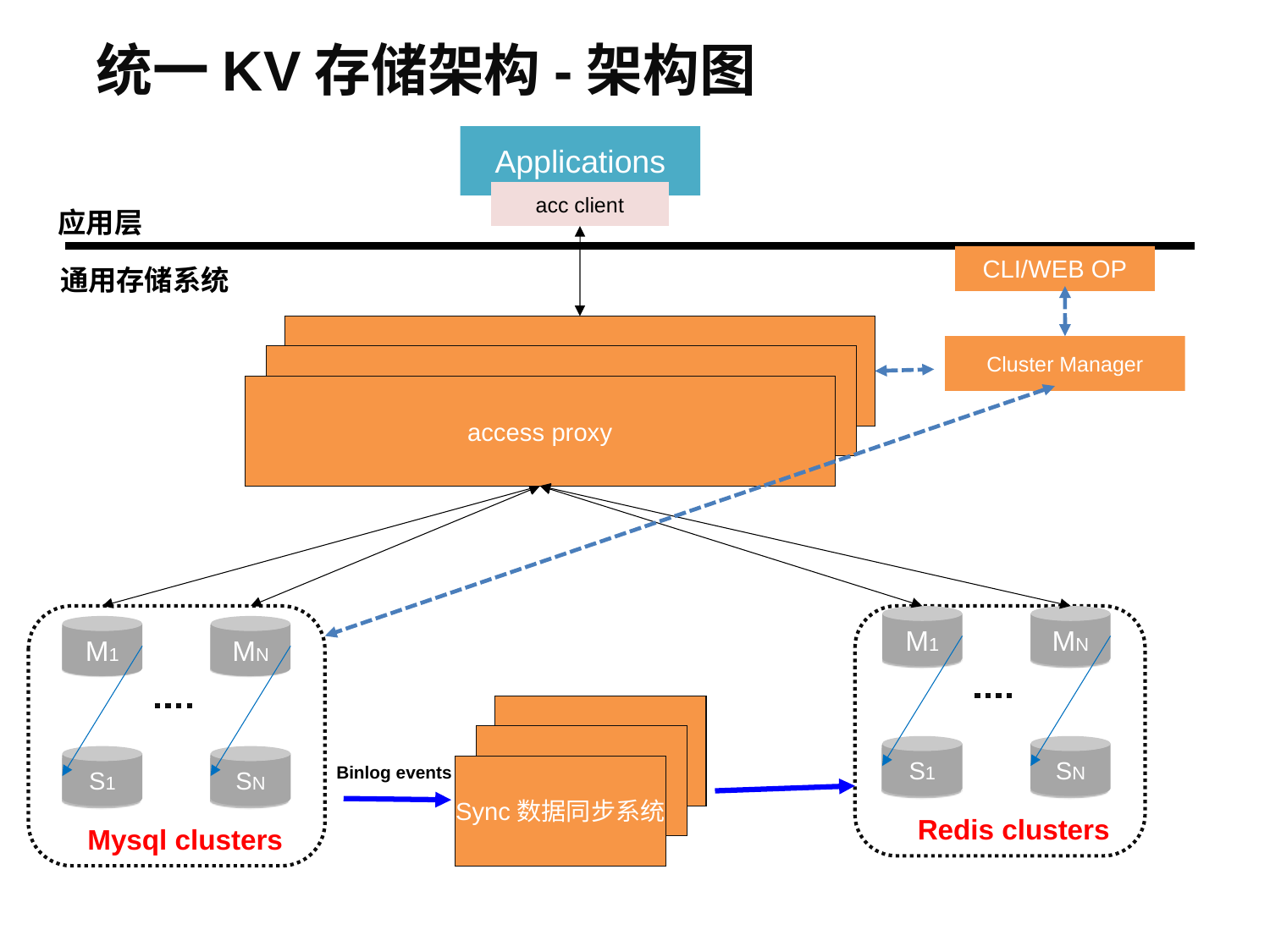

统一KV存储架构-架构图
Applications
acc client
应用层
CLI/WEB OP
通用存储系统
Mstore access
Cluster Manager
Mstore access
access proxy

M1
MN
M1
MN
Mstore
Mstore
S1
SN
S1
SN
Binlog events
Sync数据同步系统
Redis clusters
Mysql clusters